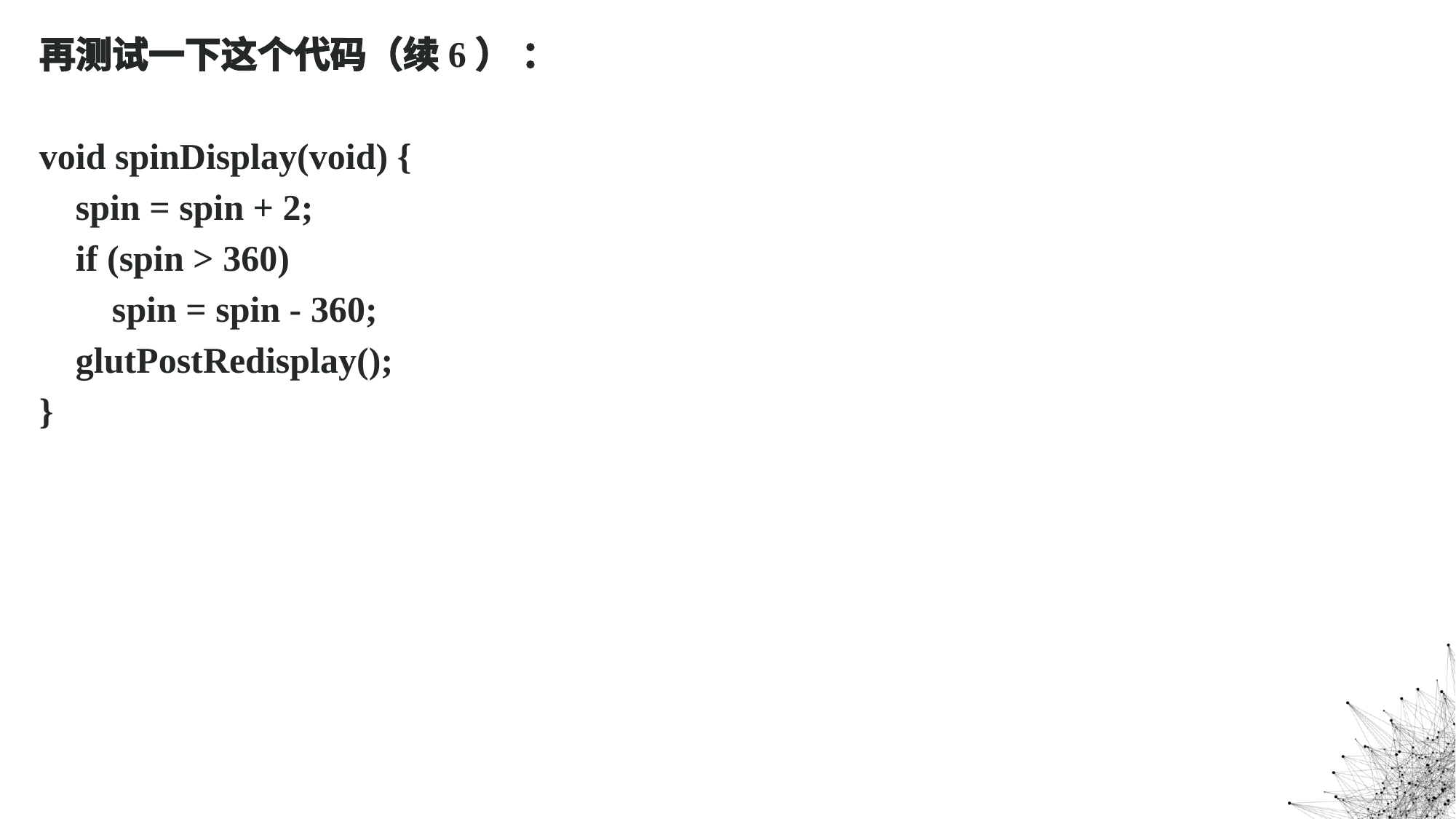

再测试一下这个代码（续6） ：

void spinDisplay(void) {
    spin = spin + 2;
    if (spin > 360)
        spin = spin - 360;
    glutPostRedisplay();
}